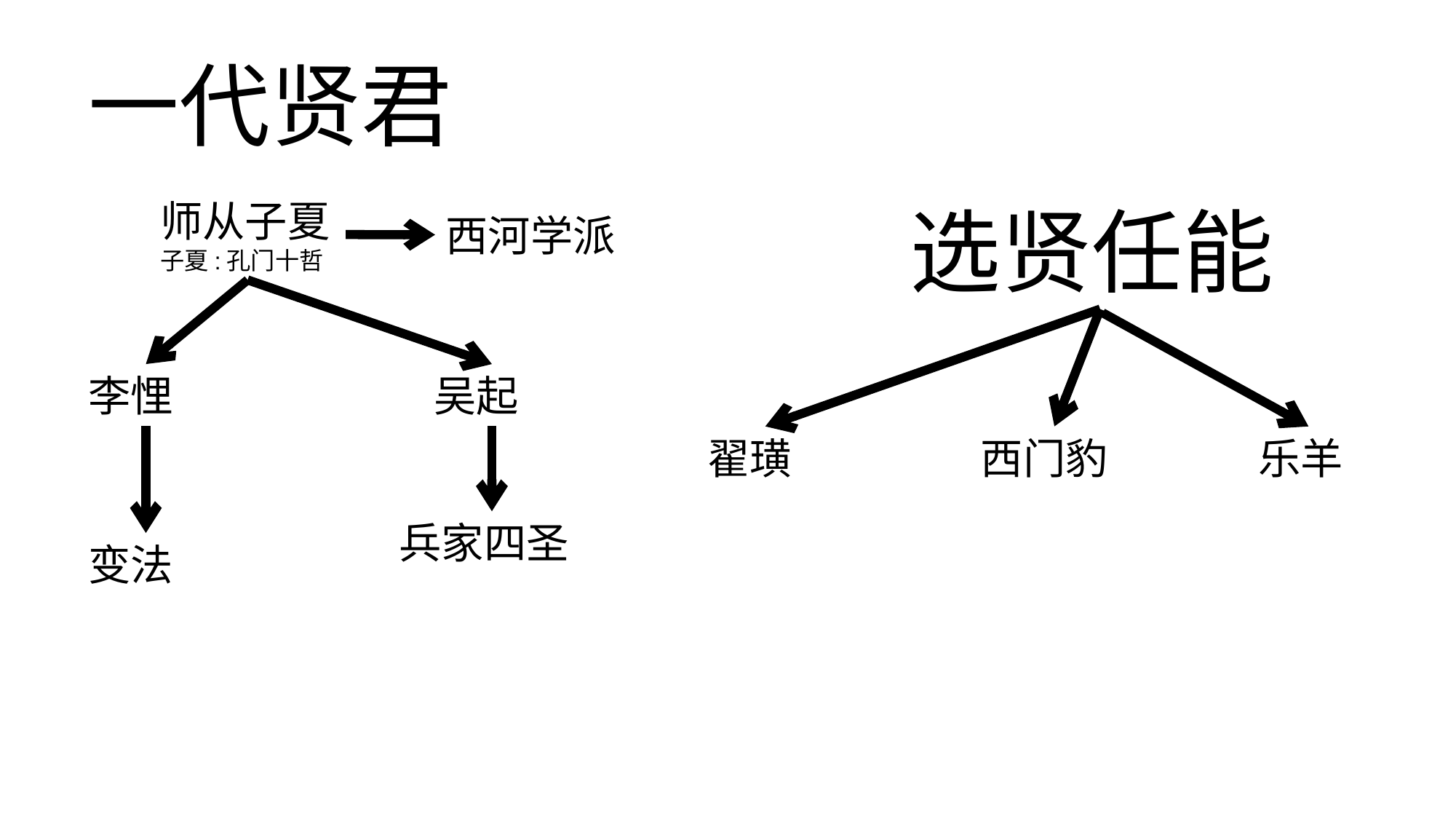

# 一代贤君
师从子夏
子夏:孔门十哲
选贤任能
西河学派
李悝
吴起
翟璜
西门豹
乐羊
兵家四圣
变法